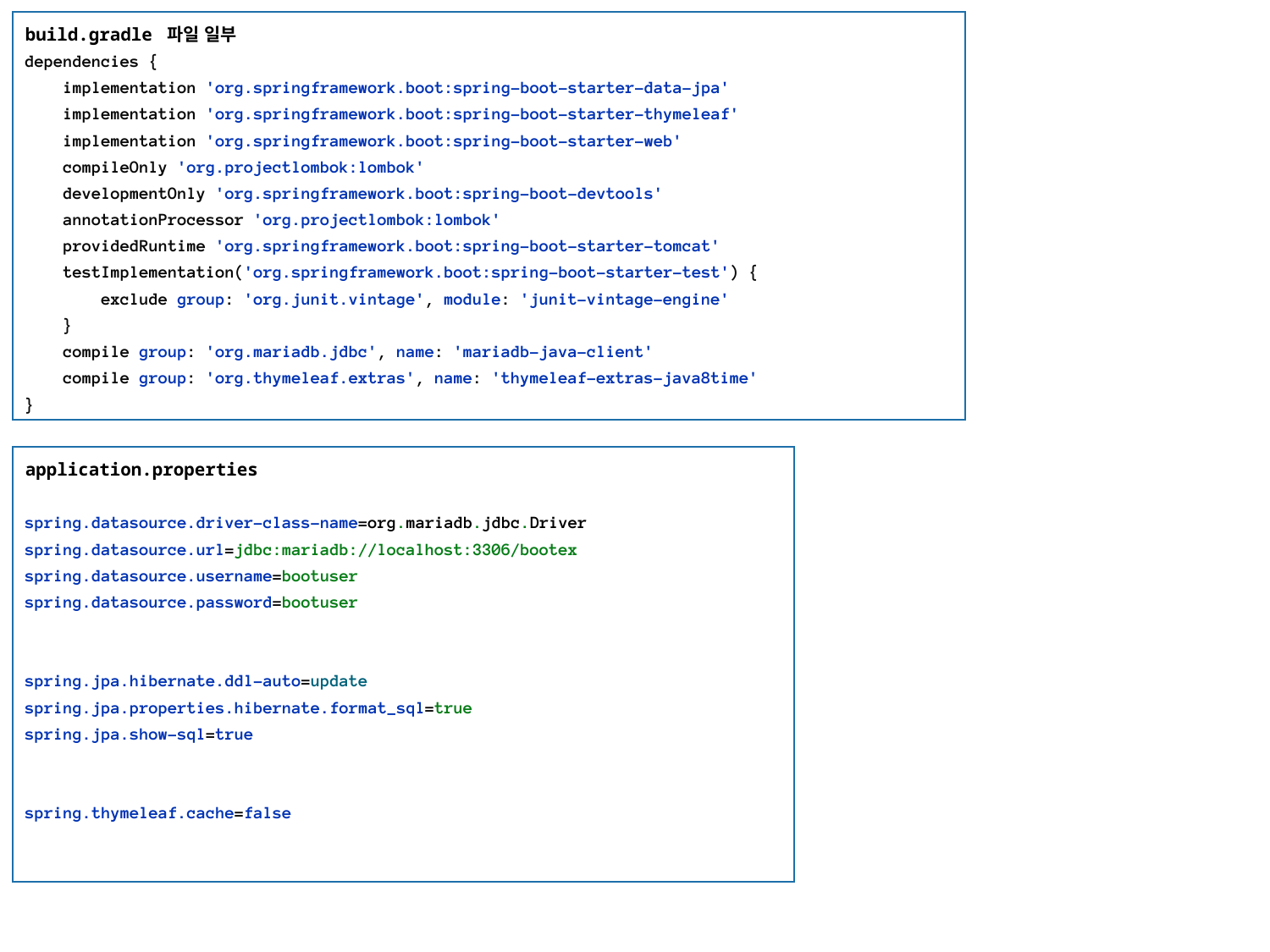

build.gradle 파일 일부
dependencies {
    implementation 'org.springframework.boot:spring-boot-starter-data-jpa'
    implementation 'org.springframework.boot:spring-boot-starter-thymeleaf'
    implementation 'org.springframework.boot:spring-boot-starter-web'
    compileOnly 'org.projectlombok:lombok'
    developmentOnly 'org.springframework.boot:spring-boot-devtools'
    annotationProcessor 'org.projectlombok:lombok'
    providedRuntime 'org.springframework.boot:spring-boot-starter-tomcat'
    testImplementation('org.springframework.boot:spring-boot-starter-test') {
        exclude group: 'org.junit.vintage', module: 'junit-vintage-engine'
    }
    compile group: 'org.mariadb.jdbc', name: 'mariadb-java-client'
    compile group: 'org.thymeleaf.extras', name: 'thymeleaf-extras-java8time'
}
application.properties
spring.datasource.driver-class-name=org.mariadb.jdbc.Driver
spring.datasource.url=jdbc:mariadb://localhost:3306/bootex
spring.datasource.username=bootuser
spring.datasource.password=bootuser
spring.jpa.hibernate.ddl-auto=update
spring.jpa.properties.hibernate.format_sql=true
spring.jpa.show-sql=true
spring.thymeleaf.cache=false